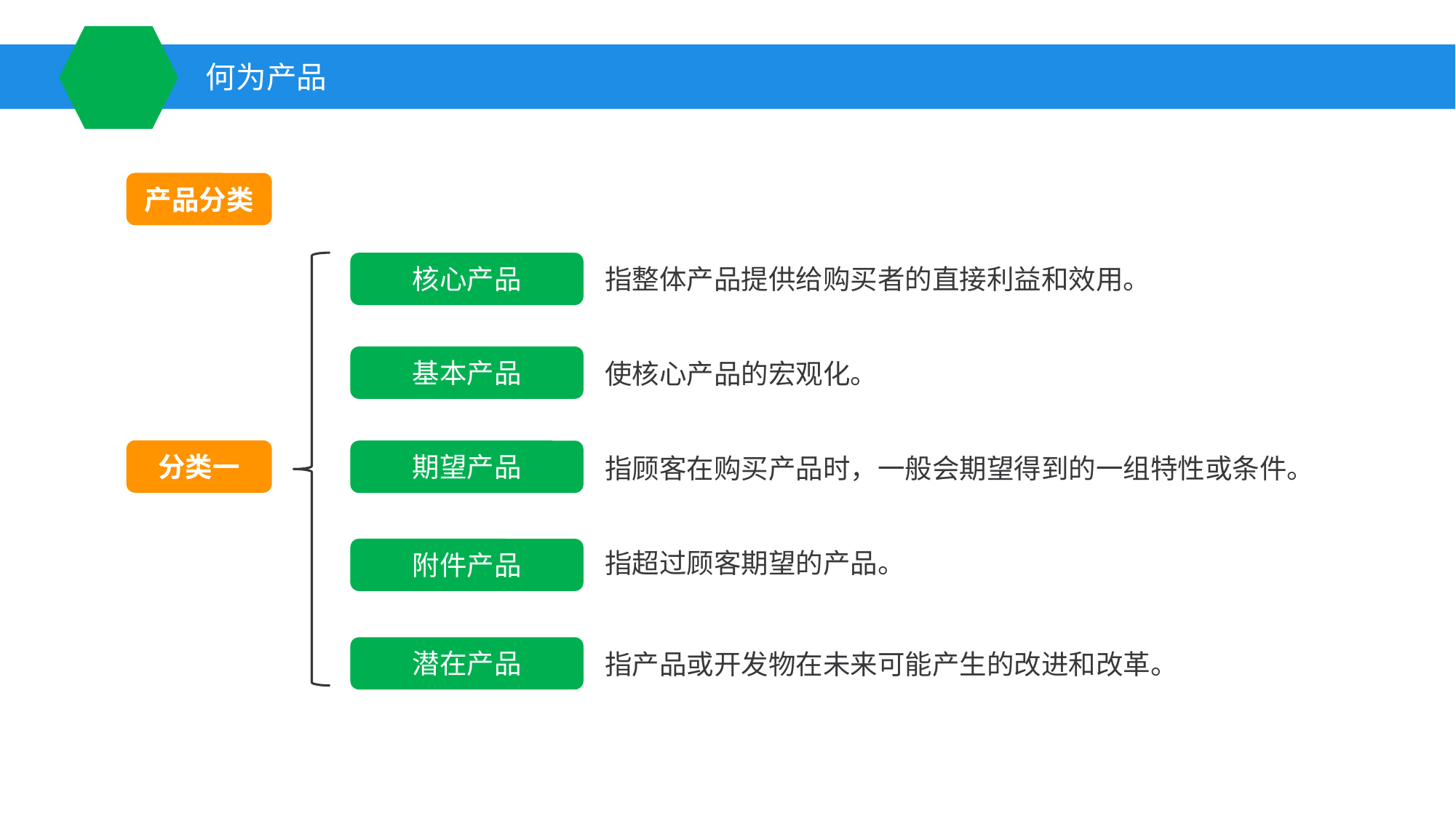

何为产品
产品分类

核心产品
指整体产品提供给购买者的直接利益和效用。

基本产品
使核心产品的宏观化。
分类一

期望产品
指顾客在购买产品时，一般会期望得到的一组特性或条件。

附件产品
指超过顾客期望的产品。

潜在产品
指产品或开发物在未来可能产生的改进和改革。